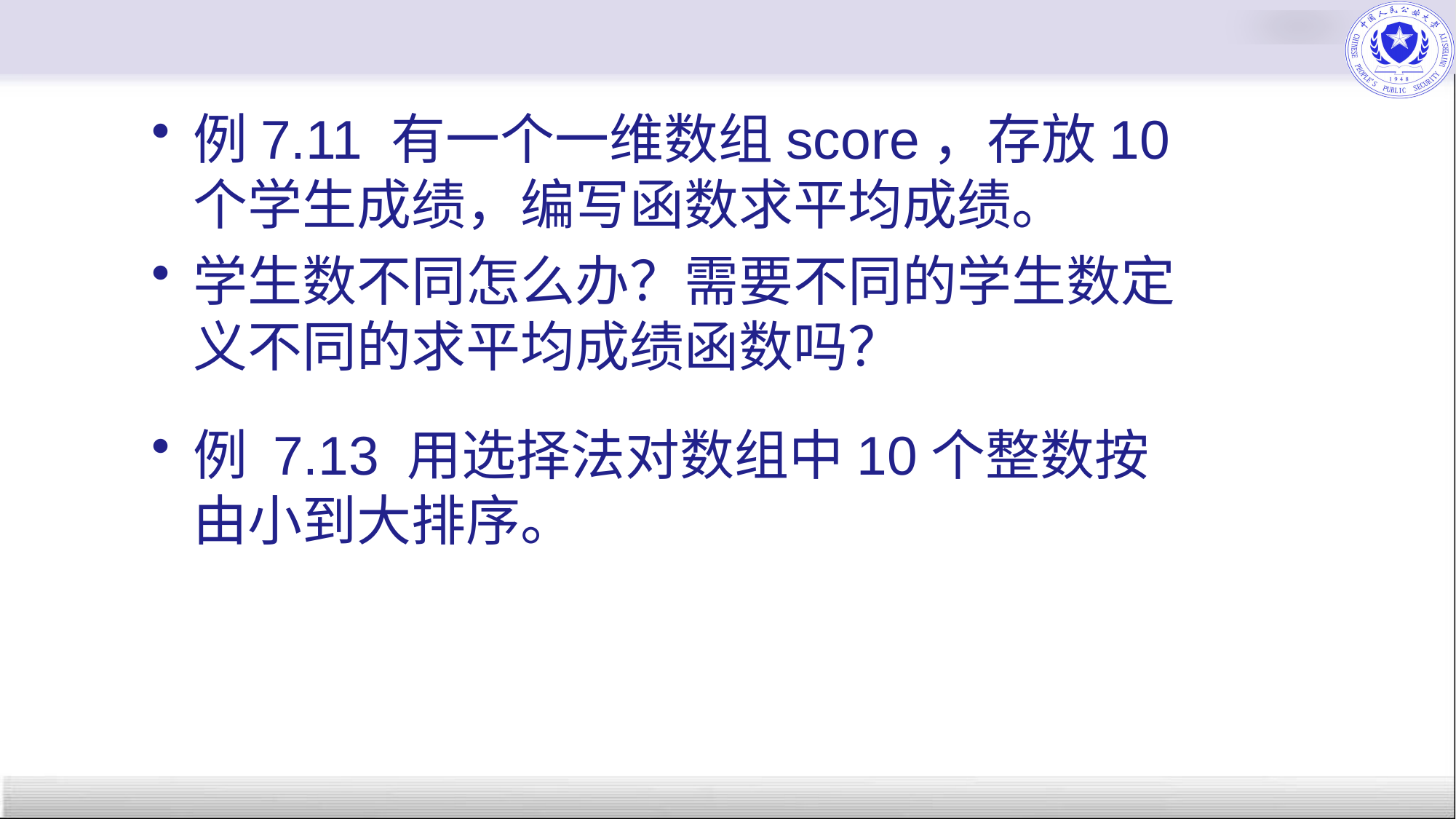

例7.11 有一个一维数组score，存放10个学生成绩，编写函数求平均成绩。
学生数不同怎么办？需要不同的学生数定义不同的求平均成绩函数吗？
例 7.13 用选择法对数组中10个整数按由小到大排序。